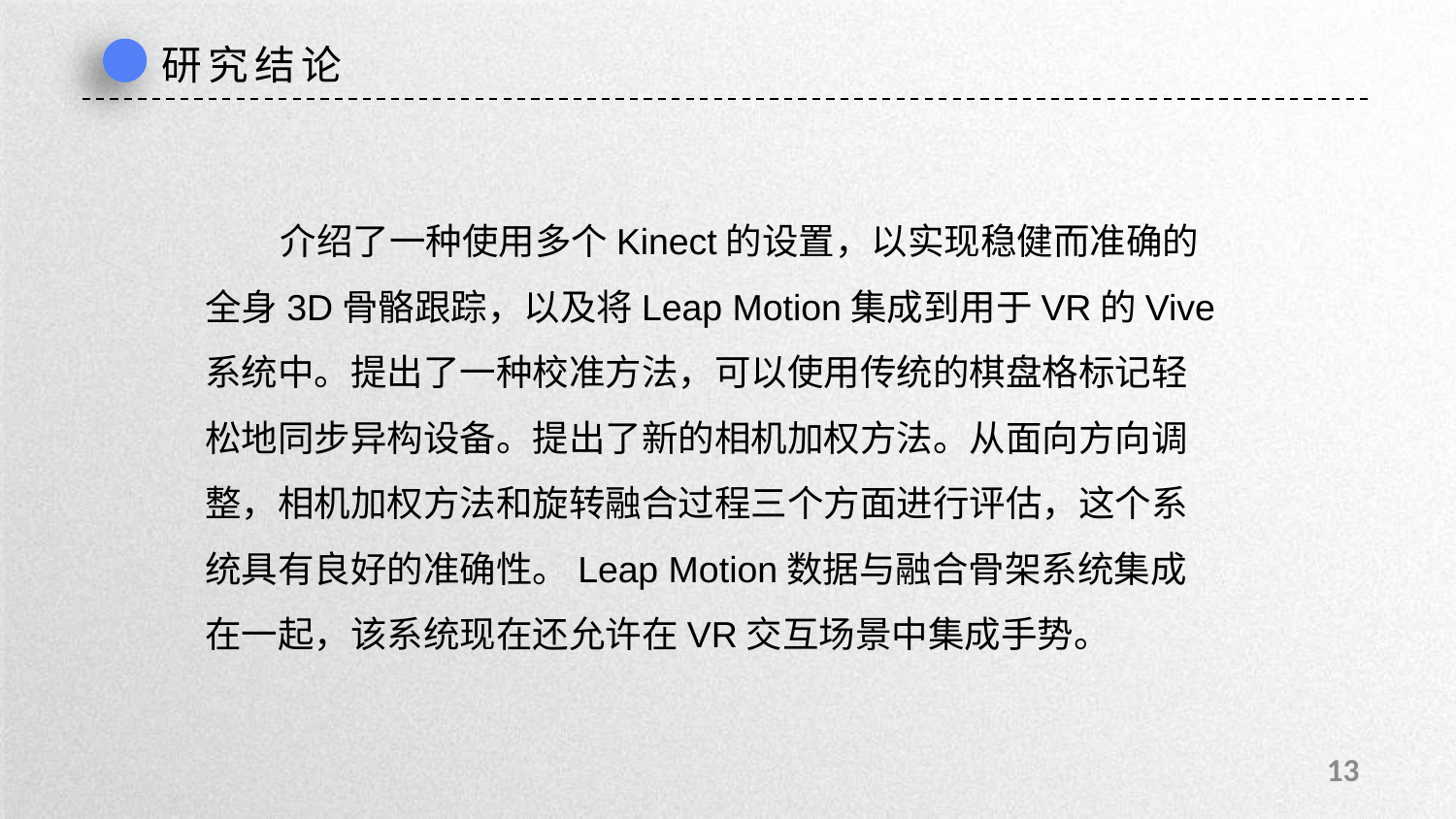

研究结论

        介绍了一种使用多个Kinect的设置，以实现稳健而准确的全身3D骨骼跟踪，以及将Leap Motion集成到用于VR的Vive系统中。提出了一种校准方法，可以使用传统的棋盘格标记轻松地同步异构设备。提出了新的相机加权方法。从面向方向调整，相机加权方法和旋转融合过程三个方面进行评估，这个系统具有良好的准确性。Leap Motion数据与融合骨架系统集成在一起，该系统现在还允许在VR交互场景中集成手势。
13